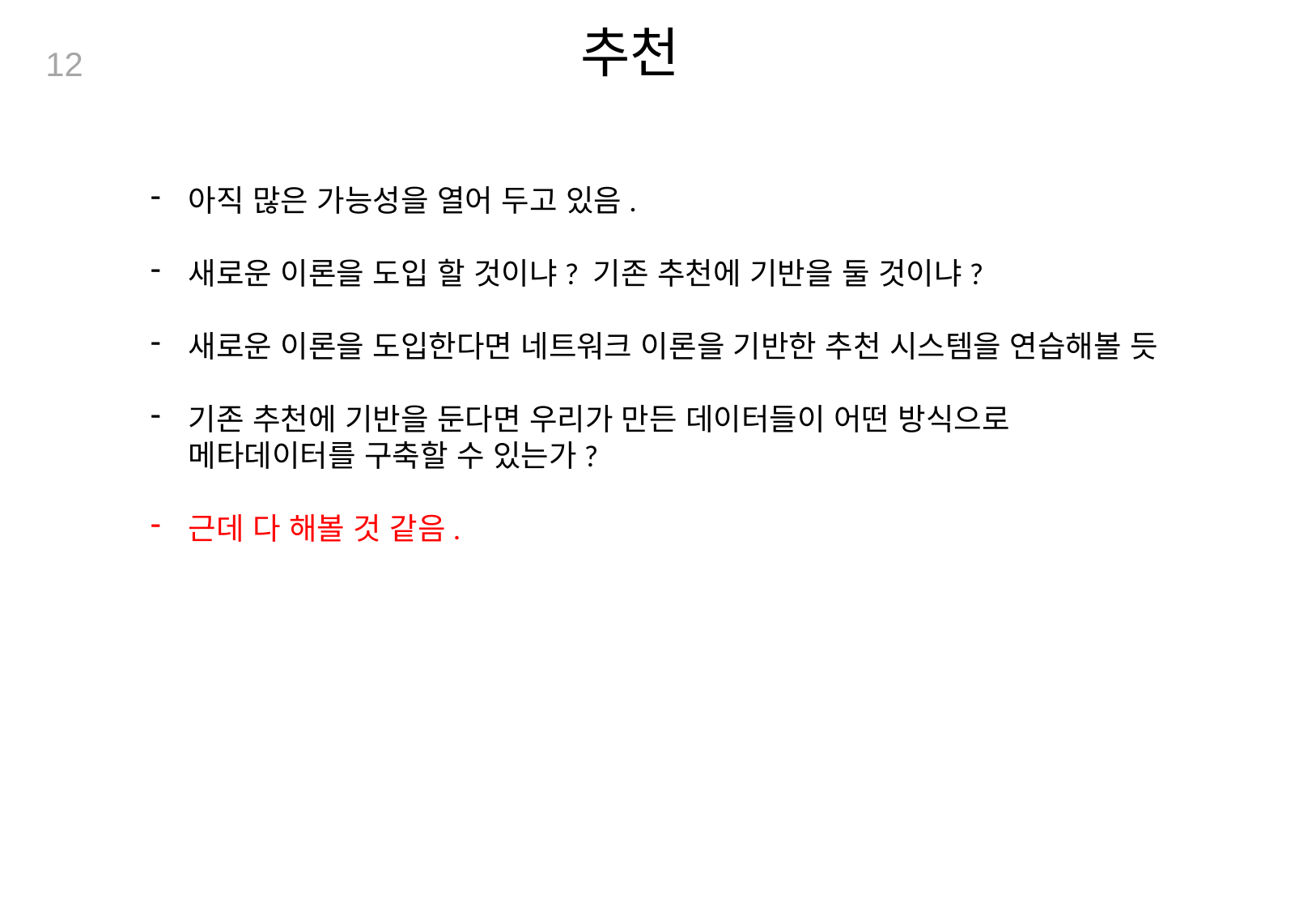

추천
12
아직 많은 가능성을 열어 두고 있음.

새로운 이론을 도입 할 것이냐? 기존 추천에 기반을 둘 것이냐?

새로운 이론을 도입한다면 네트워크 이론을 기반한 추천 시스템을 연습해볼 듯

기존 추천에 기반을 둔다면 우리가 만든 데이터들이 어떤 방식으로 메타데이터를 구축할 수 있는가?

근데 다 해볼 것 같음.